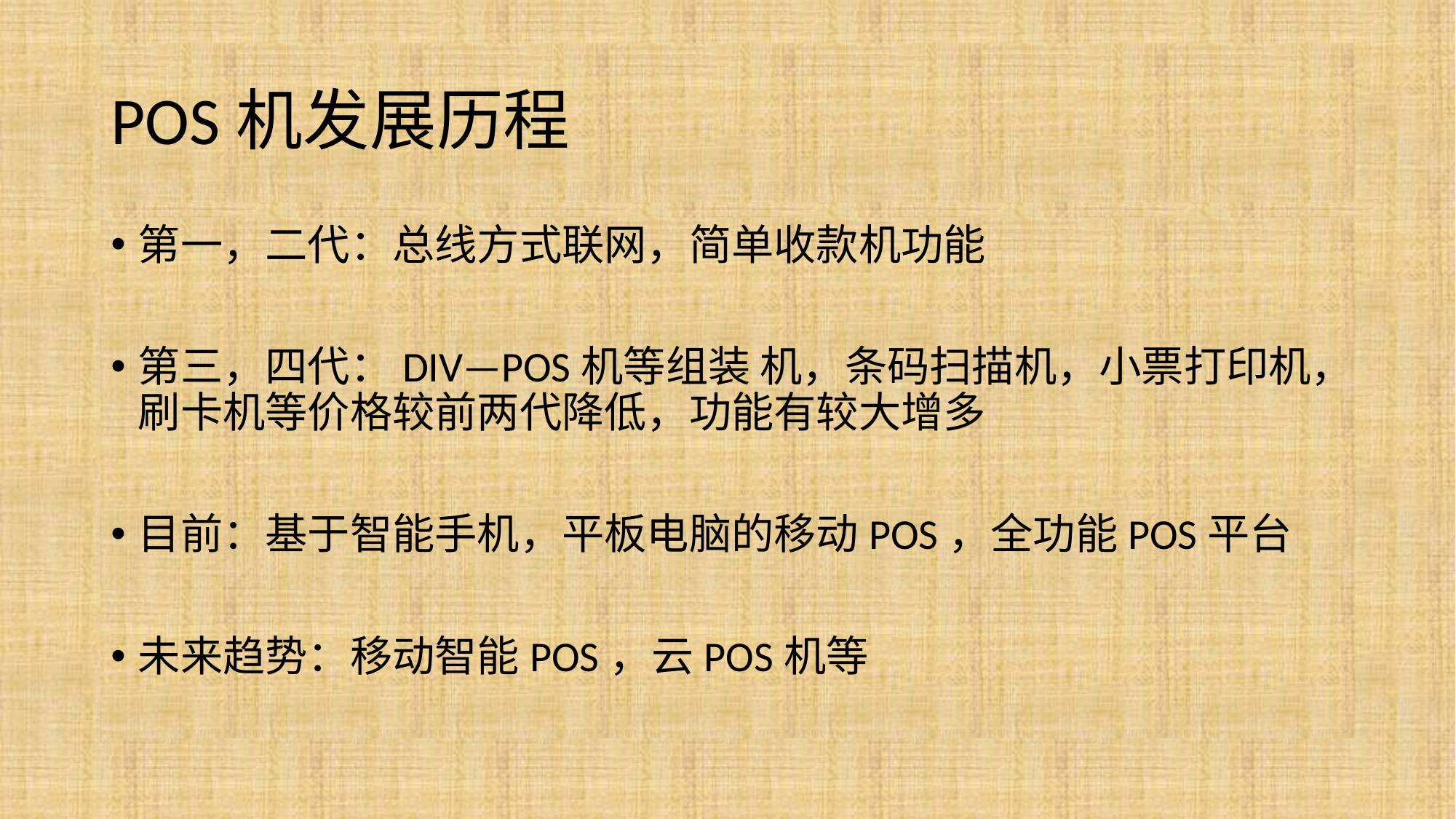

# POS机发展历程
第一，二代：总线方式联网，简单收款机功能

第三，四代：DIV—POS机等组装 机，条码扫描机，小票打印机，刷卡机等价格较前两代降低，功能有较大增多

目前：基于智能手机，平板电脑的移动POS，全功能POS平台

未来趋势：移动智能POS，云POS机等